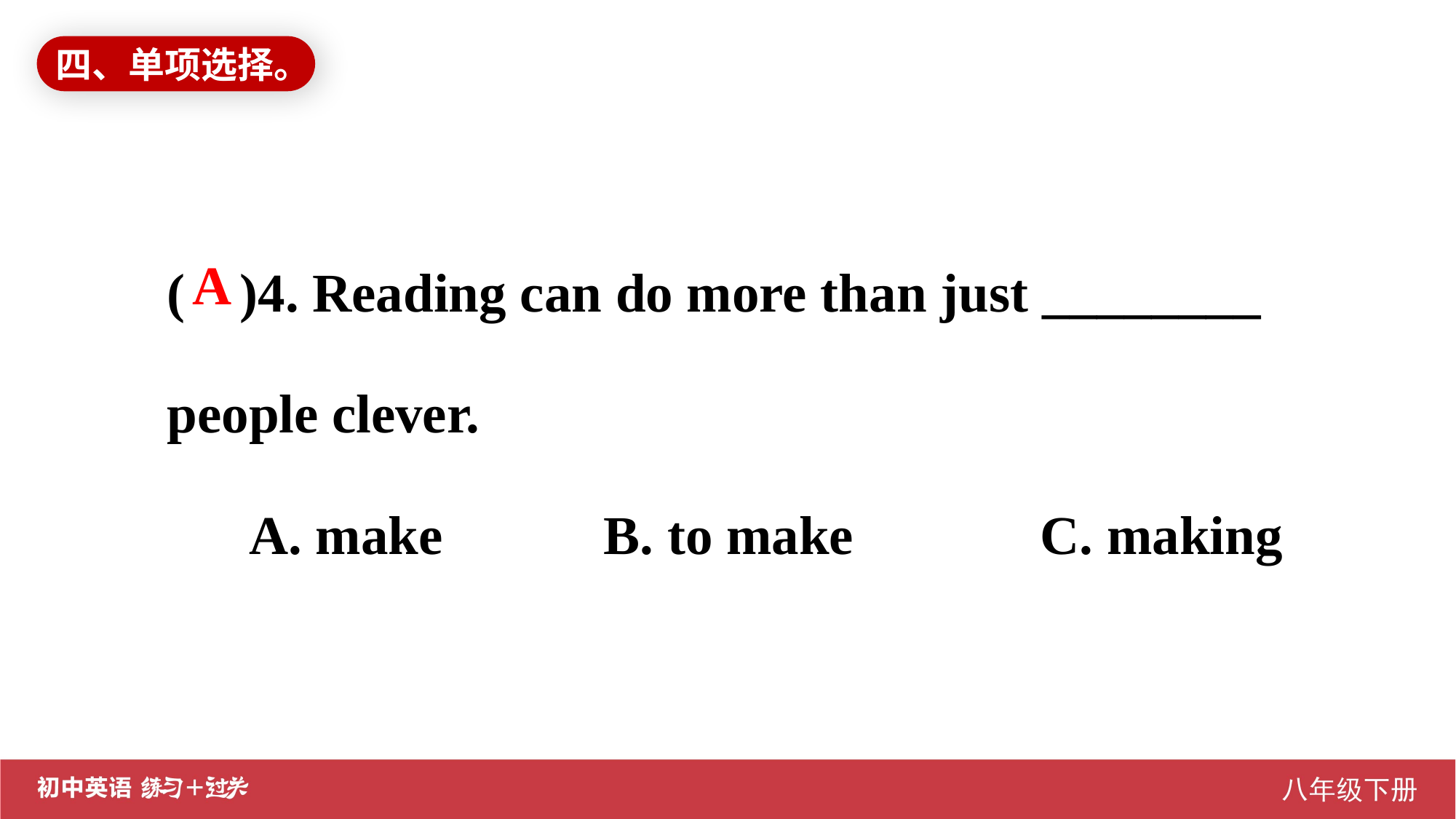

四、单项选择。
(    )4. Reading can do more than just ________ people clever.
      A. make		B. to make		C. making
A